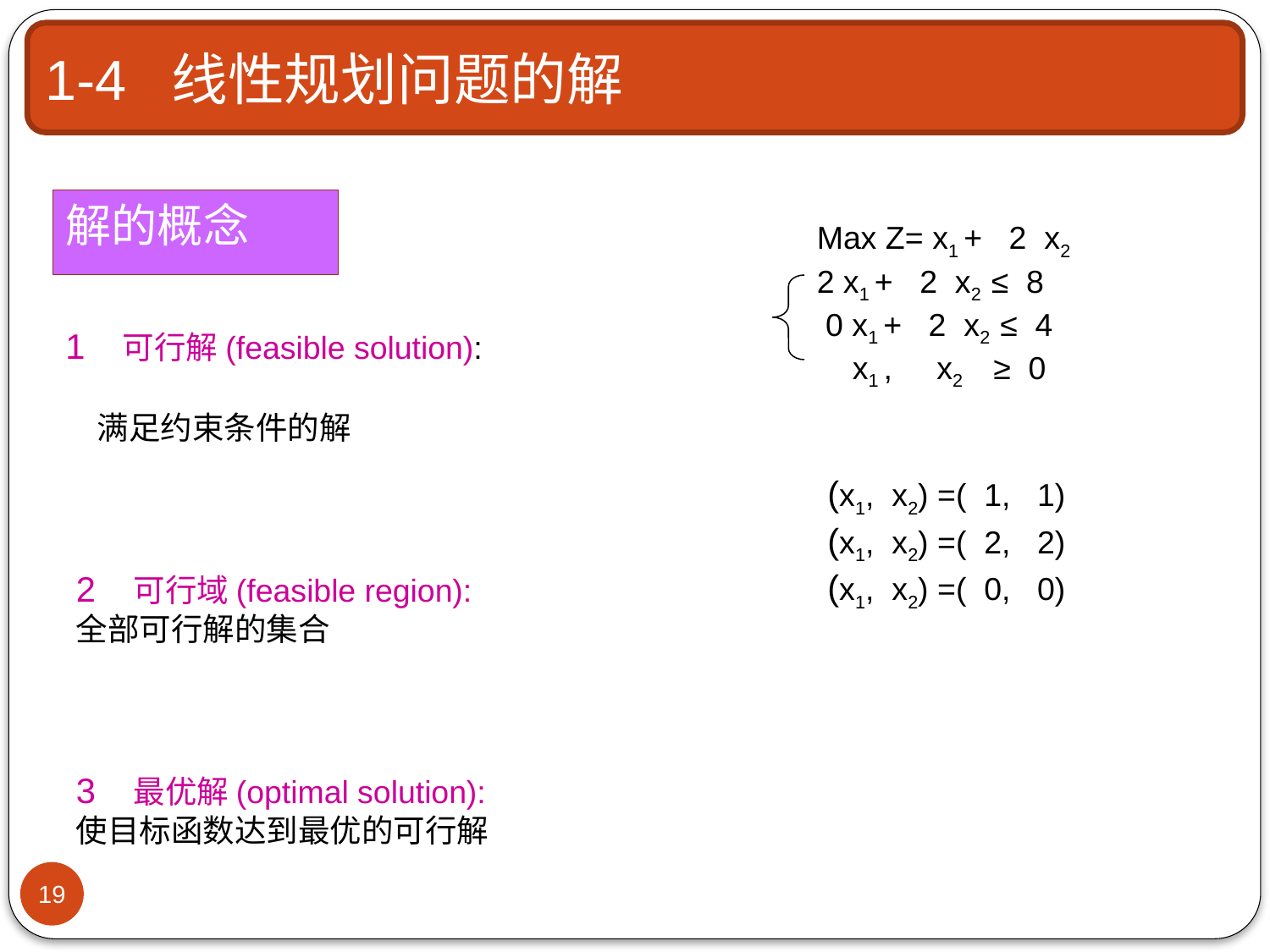

1-4  线性规划问题的解
解的概念
Max Z= x1 +   2  x2
2 x1 +   2  x2  ≤  8
 0 x1 +   2  x2  ≤  4
    x1 ,     x2      ≥  0

1   可行解(feasible solution):
满足约束条件的解
(x1,  x2) =(  1,   1)
(x1,  x2) =(  2,   2)
(x1,  x2) =(  0,   0)

2   可行域(feasible region):
全部可行解的集合
3   最优解(optimal solution):
使目标函数达到最优的可行解
19